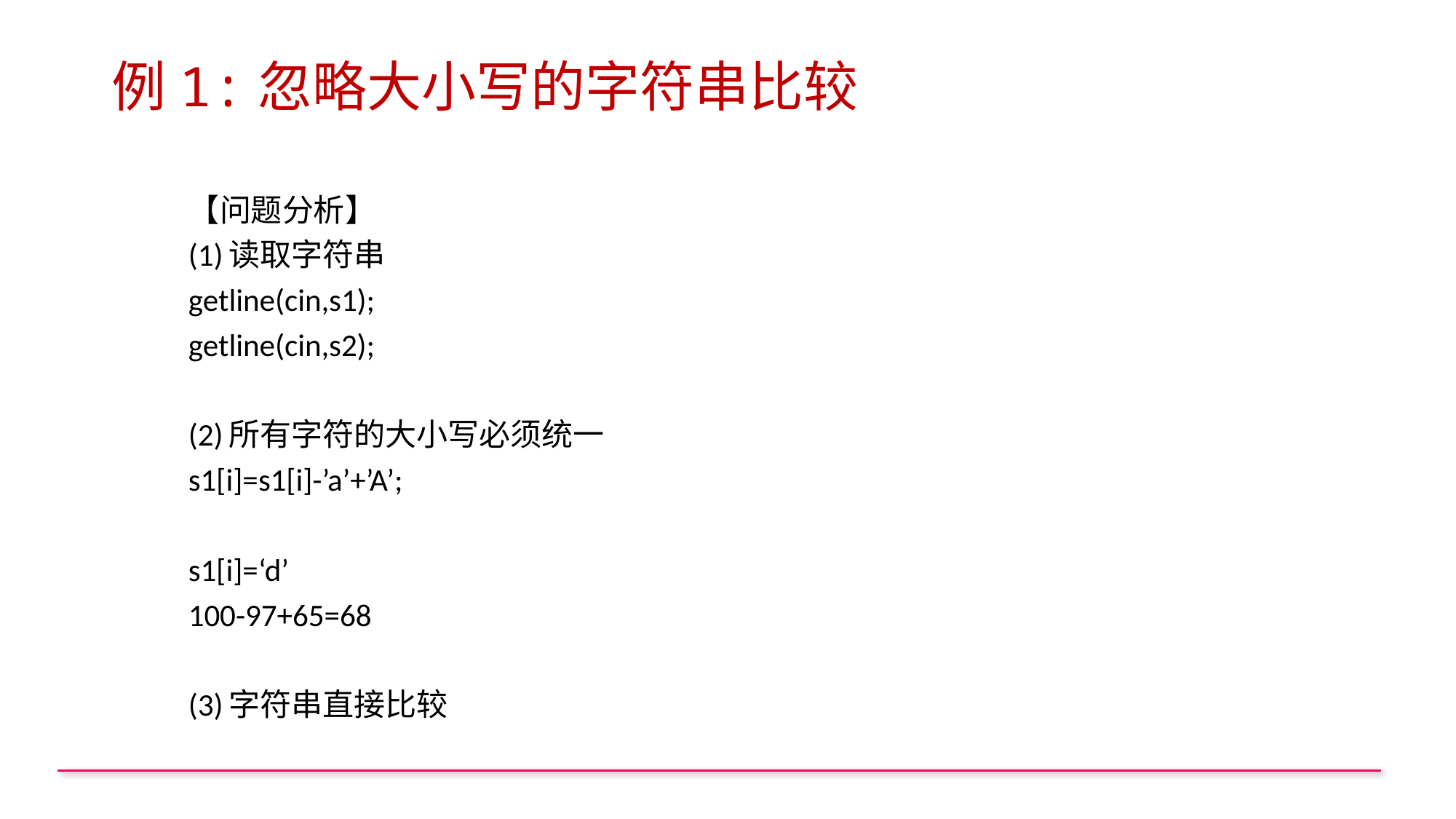

# 例1:忽略大小写的字符串比较
【问题分析】
(1)读取字符串
getline(cin,s1);
getline(cin,s2);

(2)所有字符的大小写必须统一
s1[i]=s1[i]-’a’+’A’;

s1[i]=‘d’
100-97+65=68

(3)字符串直接比较